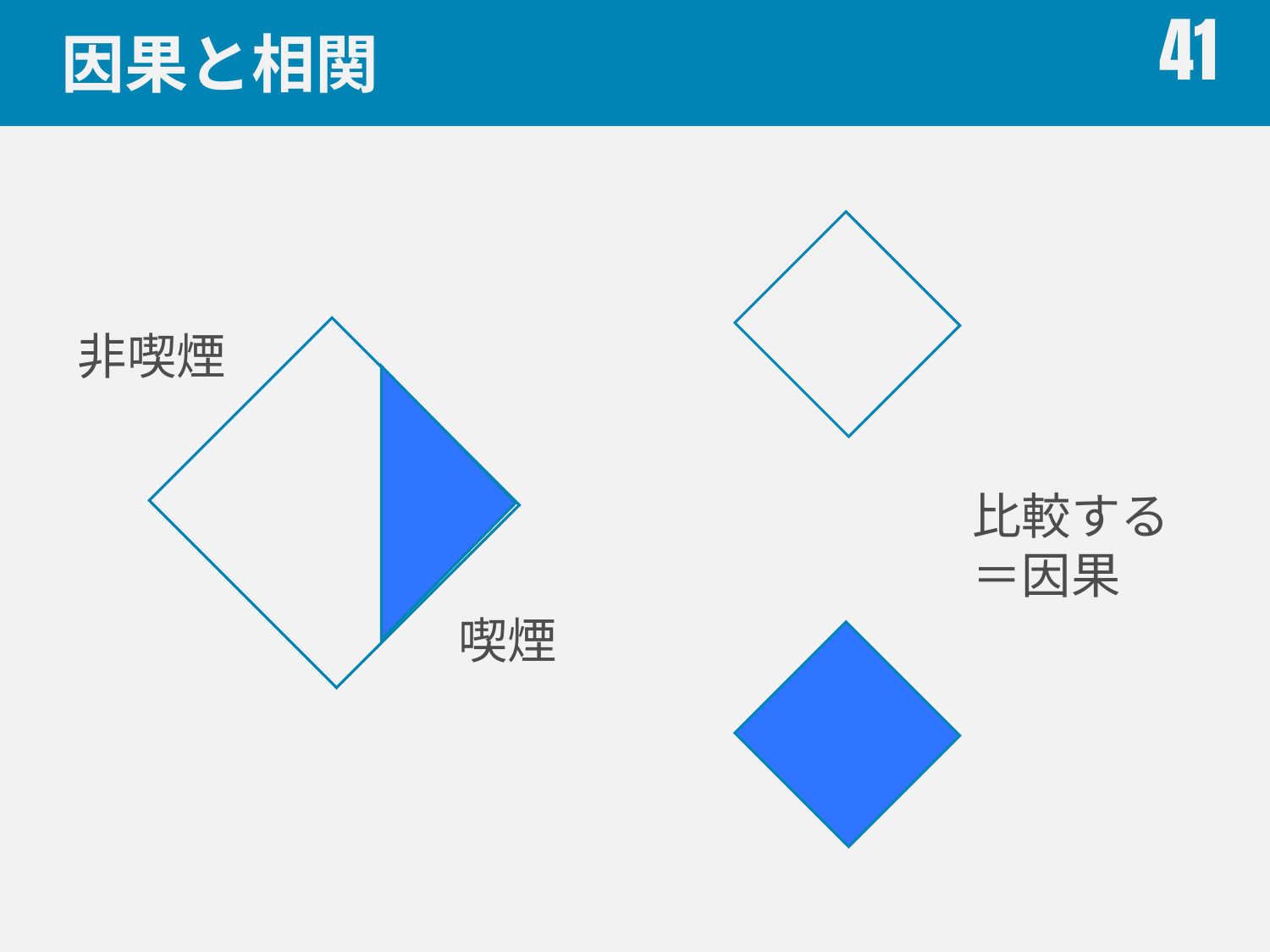

# 因果と相関
41

非喫煙

比較する
＝因果
喫煙